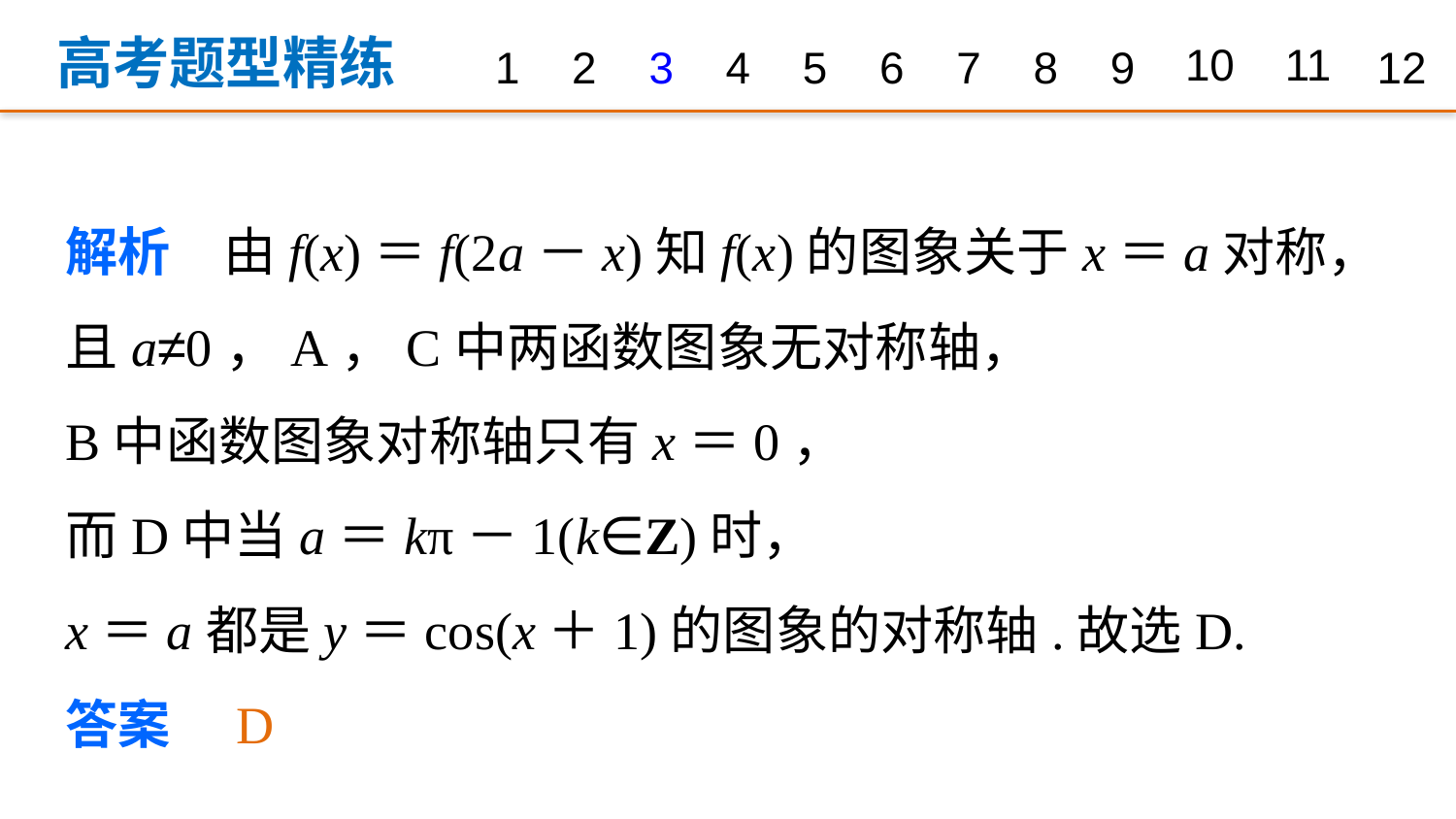

高考题型精练
1
2
3
4
5
6
7
8
9
10
11
12
解析　由f(x)＝f(2a－x)知f(x)的图象关于x＝a对称，
且a≠0，A，C中两函数图象无对称轴，
B中函数图象对称轴只有x＝0，
而D中当a＝kπ－1(k∈Z)时，
x＝a都是y＝cos(x＋1)的图象的对称轴.故选D.
答案　D